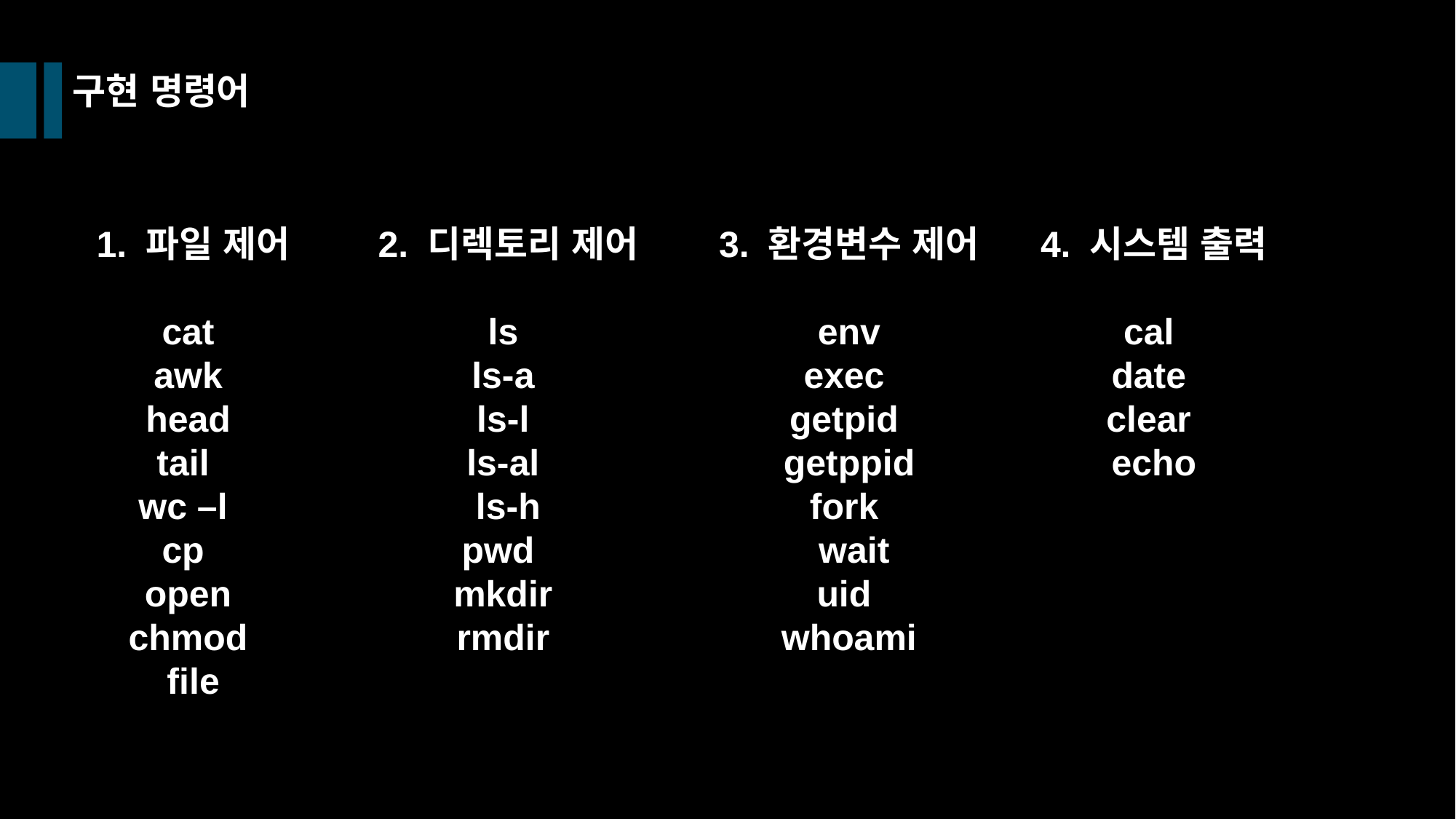

구현 명령어

1. 파일 제어

cat
awk
head
tail
wc –l
cp
open
chmod
file
2. 디렉토리 제어

ls
ls-a
ls-l
ls-al
ls-h
pwd
mkdir
rmdir
3. 환경변수 제어

env
exec
getpid
getppid
fork
 wait
uid
whoami
4. 시스템 출력

cal
date
clear
echo